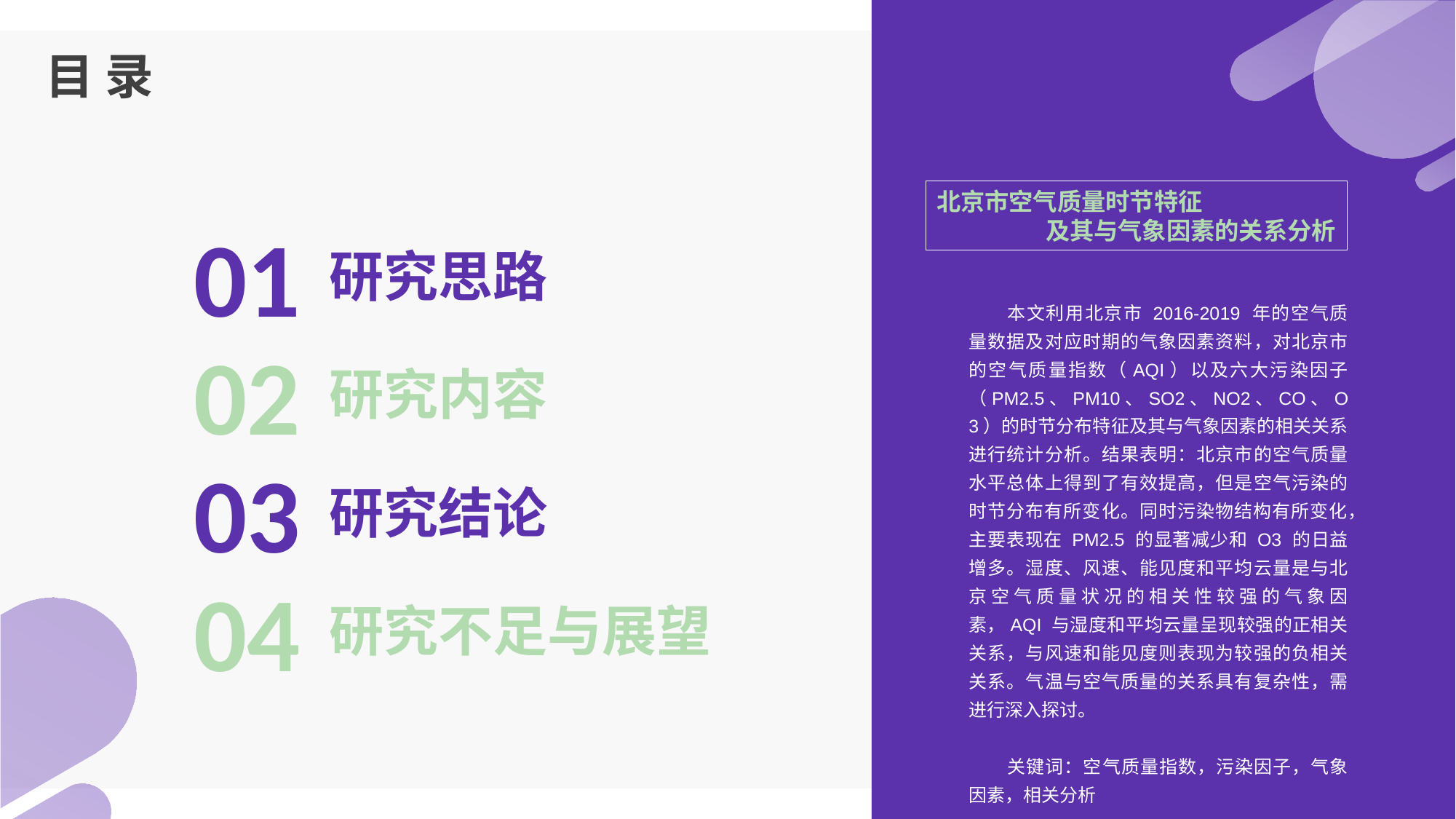

目 录
北京市空气质量时节特征
	及其与气象因素的关系分析
01
研究思路
本文利用北京市 2016-2019 年的空气质量数据及对应时期的气象因素资料，对北京市的空气质量指数（AQI）以及六大污染因子（PM2.5、PM10、SO2、NO2、CO、O3）的时节分布特征及其与气象因素的相关关系进行统计分析。结果表明：北京市的空气质量水平总体上得到了有效提高，但是空气污染的时节分布有所变化。同时污染物结构有所变化，主要表现在 PM2.5 的显著减少和 O3 的日益增多。湿度、风速、能见度和平均云量是与北京空气质量状况的相关性较强的气象因素，AQI 与湿度和平均云量呈现较强的正相关关系，与风速和能见度则表现为较强的负相关关系。气温与空气质量的关系具有复杂性，需进行深入探讨。

关键词：空气质量指数，污染因子，气象因素，相关分析
02
研究内容
03
研究结论
04
研究不足与展望